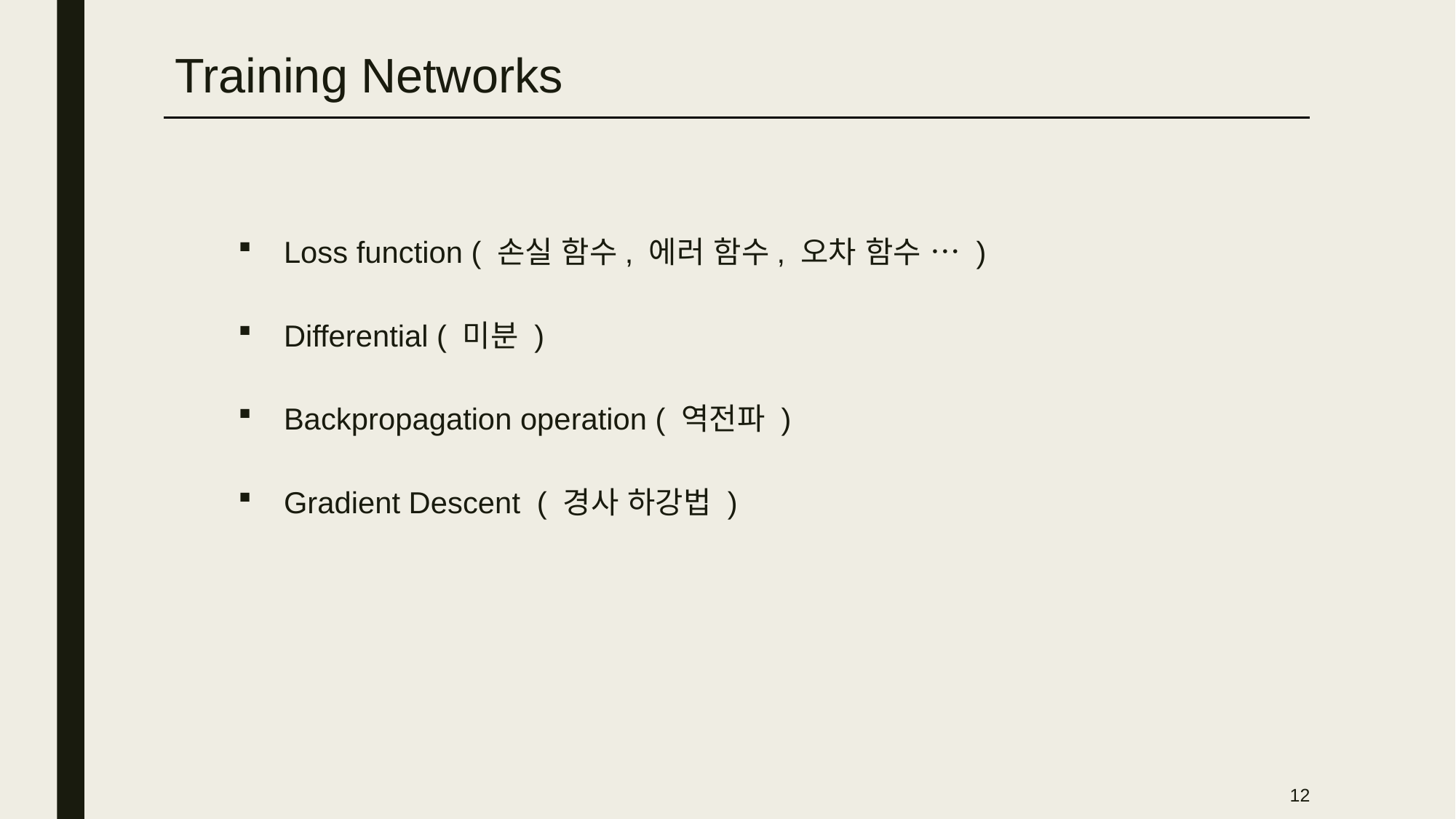

Training Networks
Loss function ( 손실 함수, 에러 함수, 오차 함수 … )
Differential ( 미분 )
Backpropagation operation ( 역전파 )
Gradient Descent  ( 경사 하강법 )

12